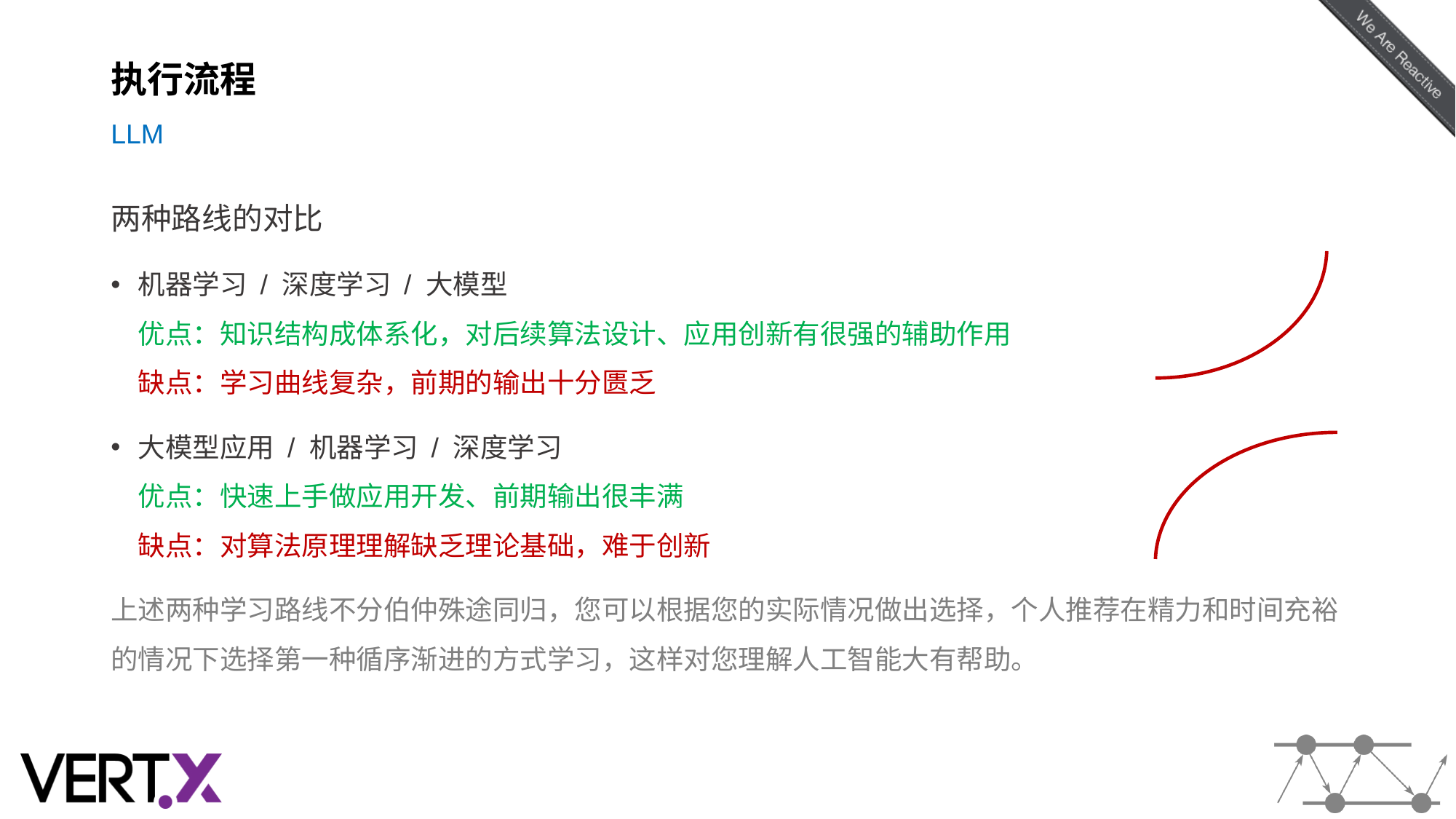

# 执行流程 LLM

两种路线的对比
机器学习 / 深度学习 / 大模型
优点：知识结构成体系化，对后续算法设计、应用创新有很强的辅助作用
缺点：学习曲线复杂，前期的输出十分匮乏
大模型应用 / 机器学习 / 深度学习
优点：快速上手做应用开发、前期输出很丰满
缺点：对算法原理理解缺乏理论基础，难于创新
上述两种学习路线不分伯仲殊途同归，您可以根据您的实际情况做出选择，个人推荐在精力和时间充裕的情况下选择第一种循序渐进的方式学习，这样对您理解人工智能大有帮助。